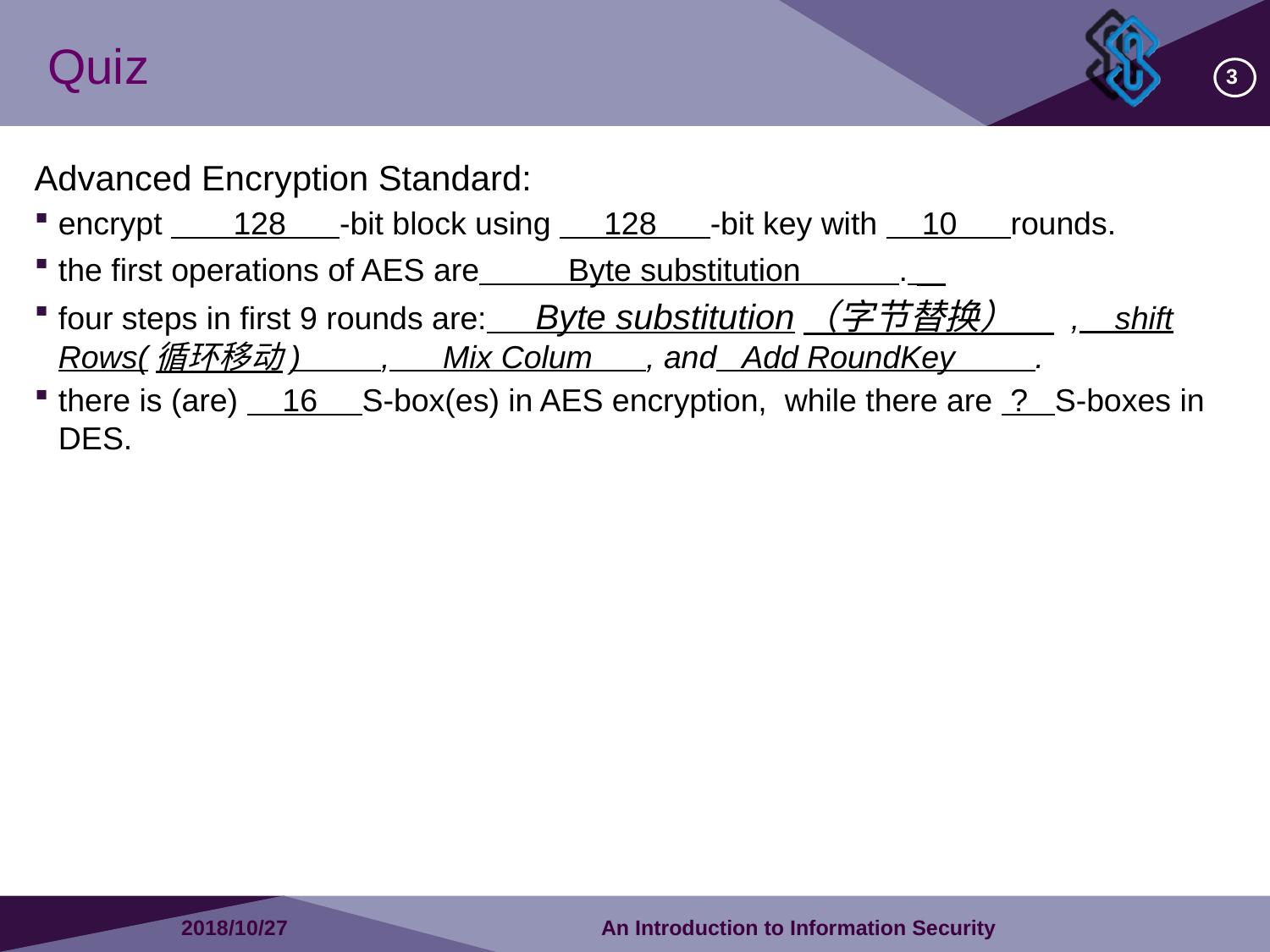

Quiz
3
Advanced Encryption Standard:
encrypt        128      -bit block using      128      -bit key with     10      rounds.
the first operations of AES are          Byte substitution           .
four steps in first 9 rounds are:     Byte substitution（字节替换）      ,    shift Rows(循环移动)         ,      Mix Colum      , and   Add RoundKey         .
there is (are)     16     S-box(es) in AES encryption,  while there are  ?   S-boxes in DES.
2018/10/27
An Introduction to Information Security